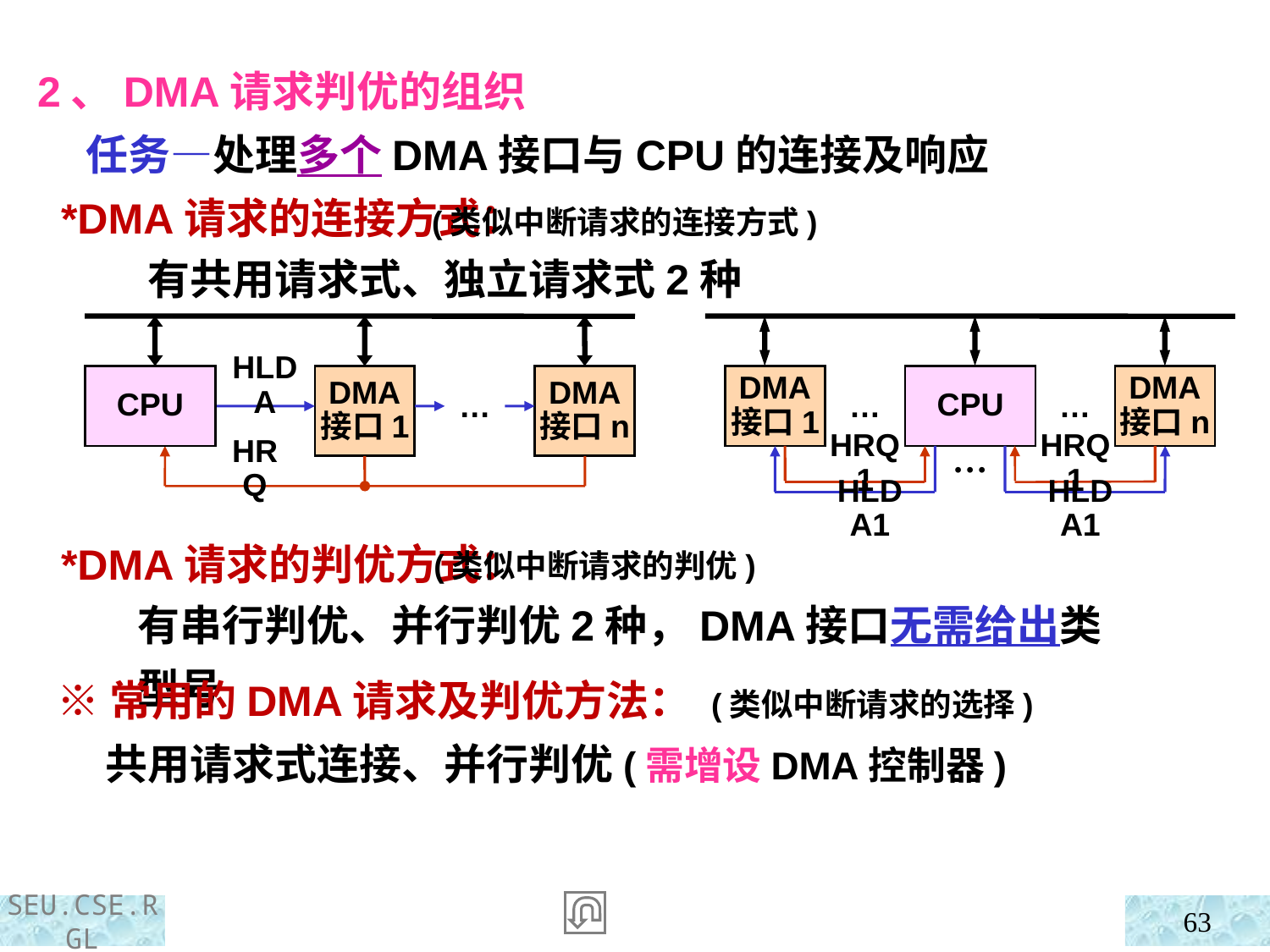

2、DMA请求判优的组织
    任务—处理多个DMA接口与CPU的连接及响应
  *DMA请求的连接方式：

  *DMA请求的判优方式：
                                (类似中断请求的连接方式)
有共用请求式、独立请求式2种

CPU
HLDA
DMA
接口1
DMA
接口n
DMA
接口1
CPU
DMA
接口n
…
…
…

…
HRQ1
HRQ1

HRQ

HLDA1
HLDA1
                         (类似中断请求的判优)
有串行判优、并行判优2种，DMA接口无需给出类型号
  ※常用的DMA请求及判优方法： (类似中断请求的选择)
      共用请求式连接、并行判优(需增设DMA控制器)

63